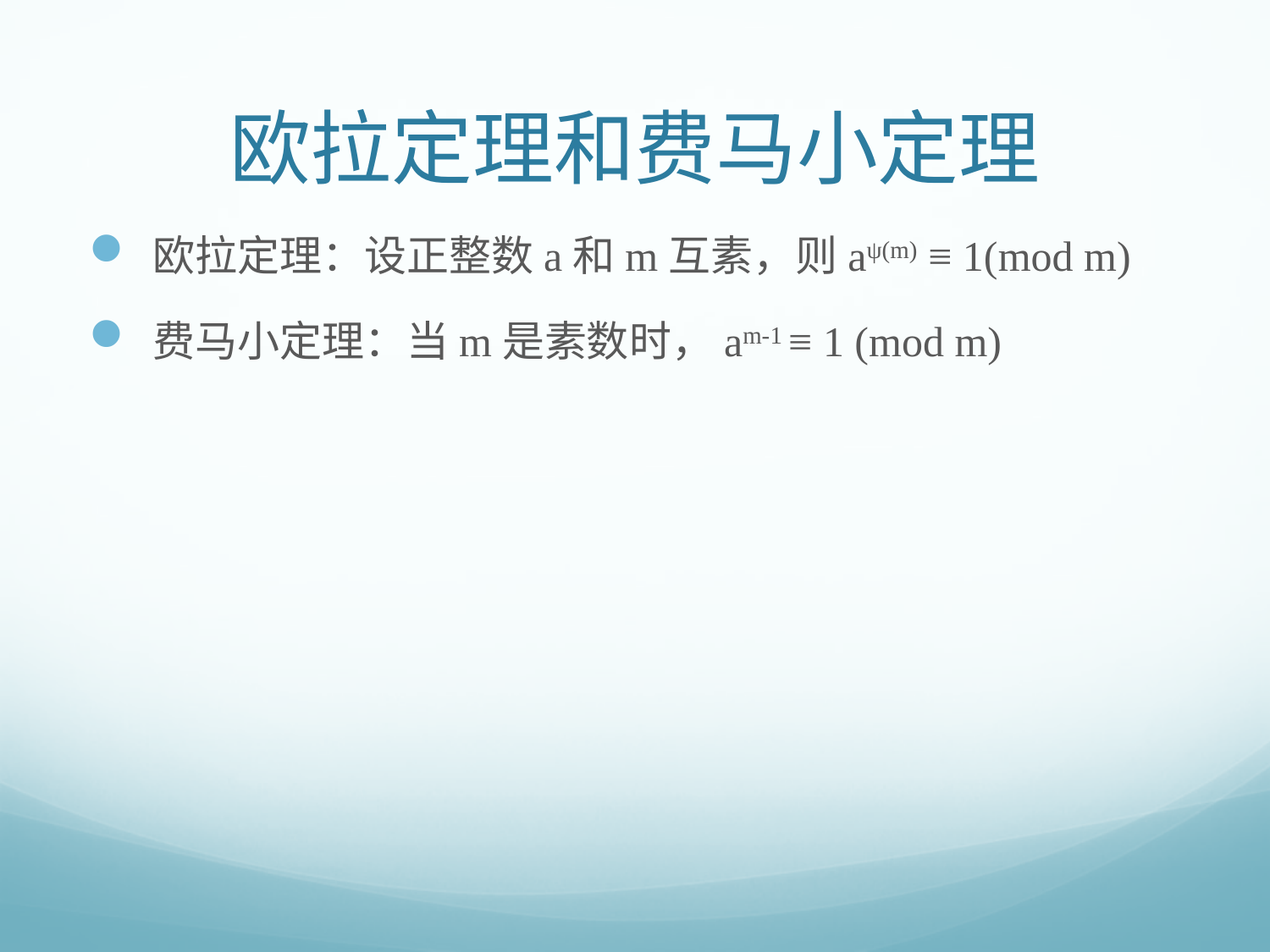

# 欧拉定理和费马小定理
欧拉定理：设正整数a和m互素，则aψ(m) ≡ 1(mod m)
费马小定理：当m是素数时，am-1 ≡ 1 (mod m)